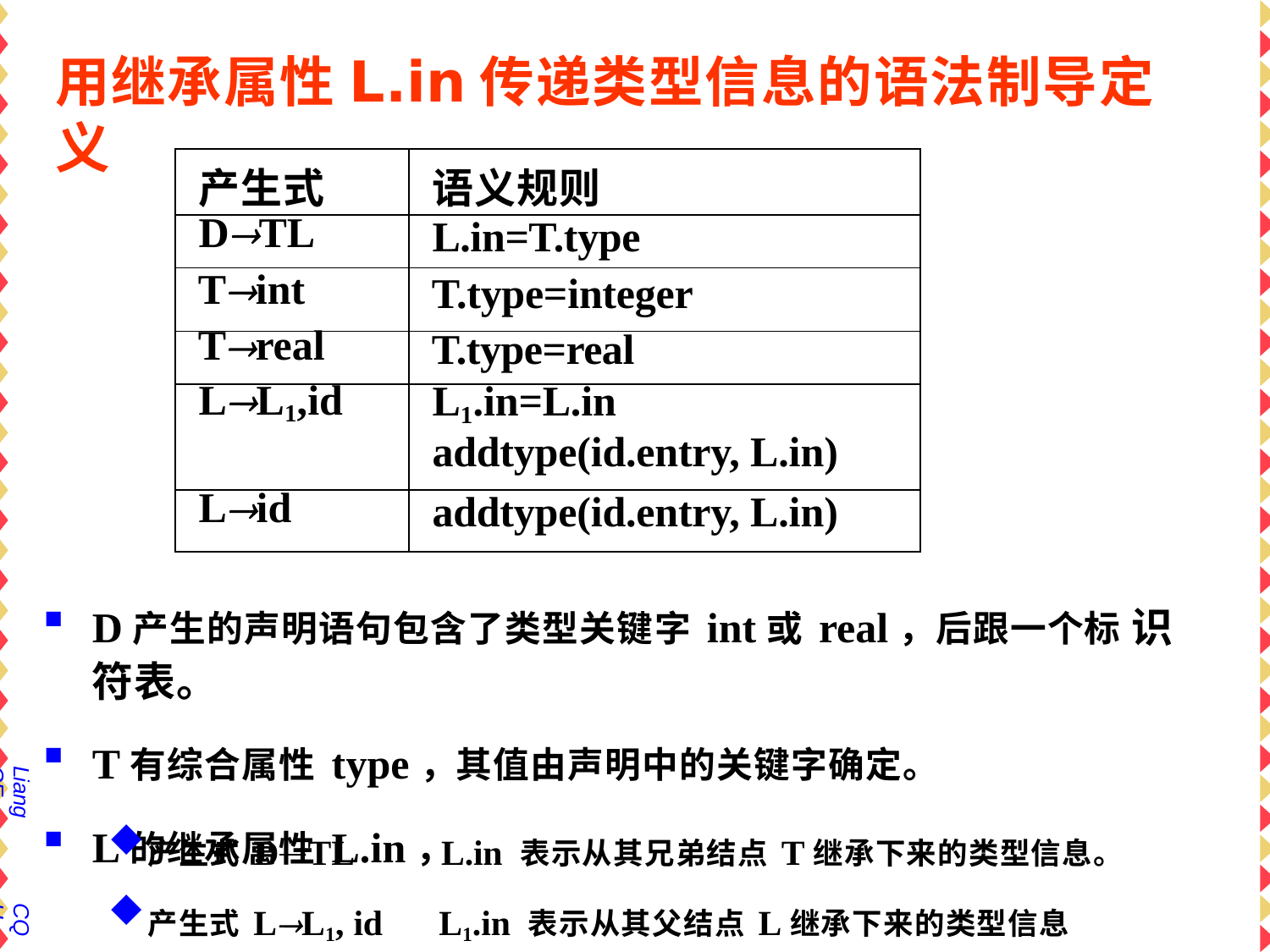

# 用继承属性L.in传递类型信息的语法制导定义
| 产生式 | 语义规则 |
| --- | --- |
| D→TL | L.in=T.type |
| T→int | T.type=integer |
| T→real | T.type=real |
| L→L1,id | L1.in=L.in addtype(id.entry, L.in) |
| L→id | addtype(id.entry, L.in) |
D产生的声明语句包含了类型关键字int或real，后跟一个标 识符表。
T有综合属性type，其值由声明中的关键字确定。
L的继承属性L.in，
Liang GE
产生式D→TL
产生式L→L1, id
L.in 表示从其兄弟结点T继承下来的类型信息。
L1.in 表示从其父结点L继承下来的类型信息
CQU
19